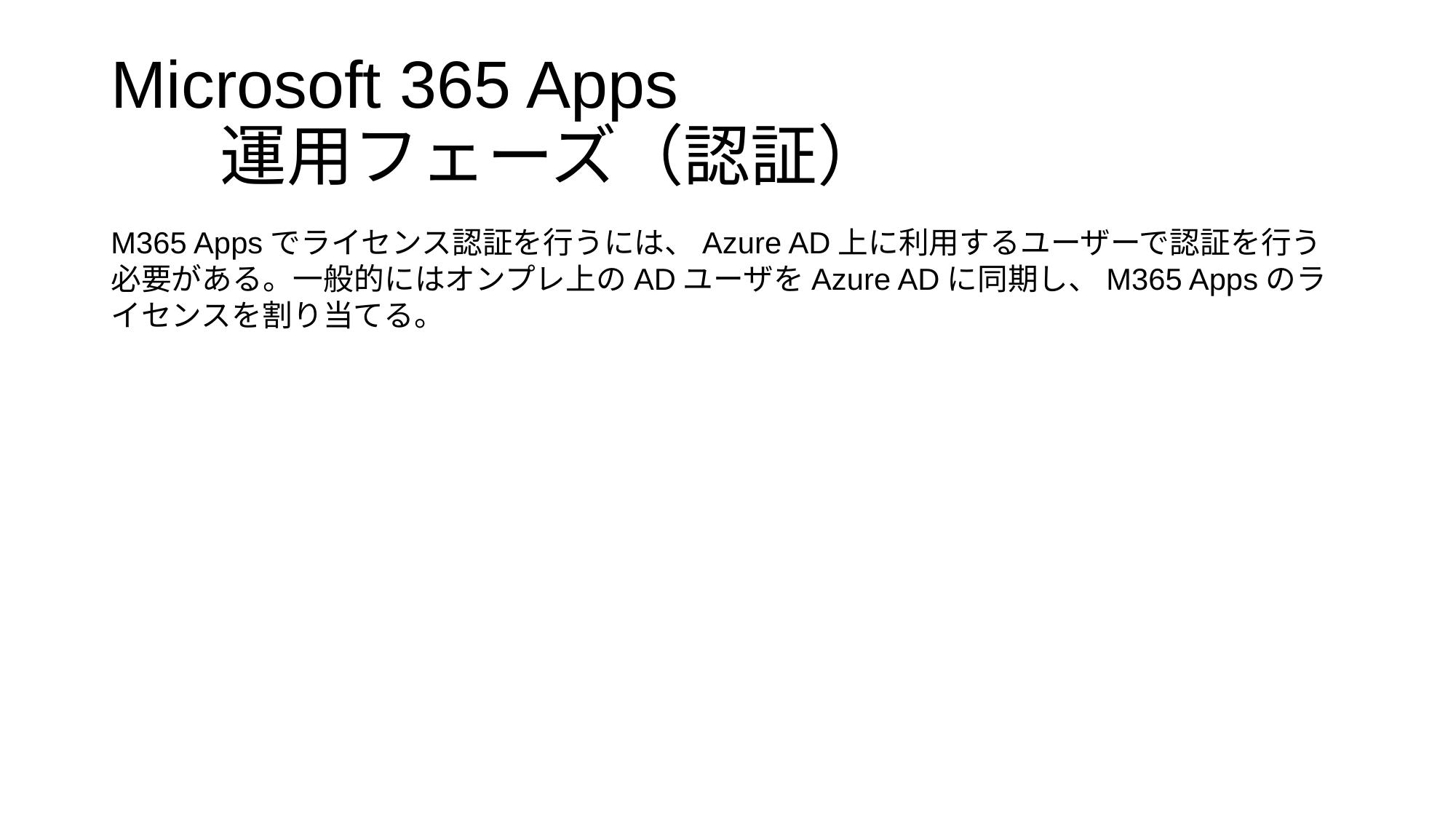

# Microsoft 365 Apps 運用フェーズ（認証）
M365 Appsでライセンス認証を行うには、Azure AD上に利用するユーザーで認証を行う必要がある。一般的にはオンプレ上のADユーザをAzure ADに同期し、M365 Appsのライセンスを割り当てる。